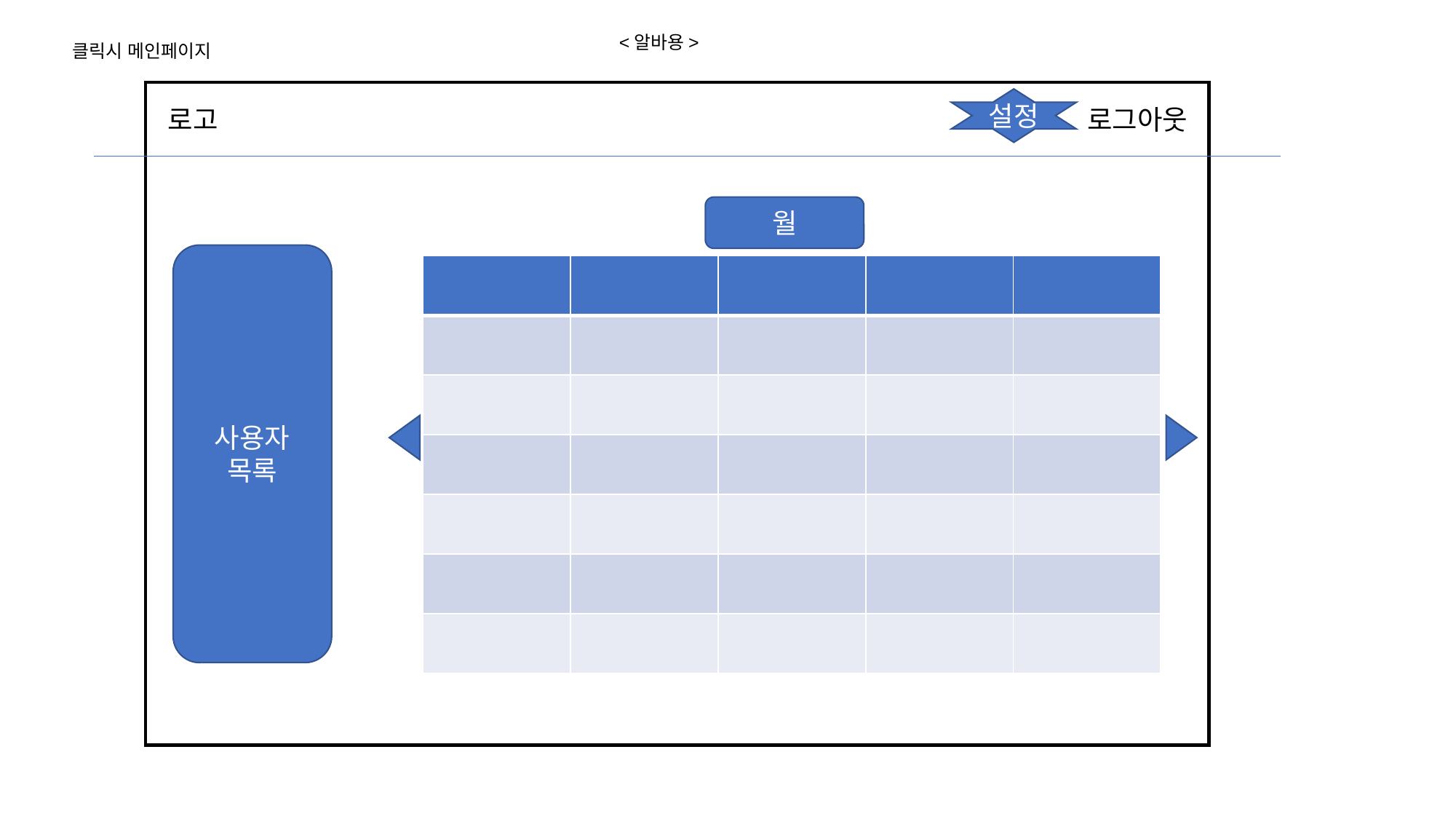

<알바용>
클릭시 메인페이지

설정
로고
로그아웃
월
사용자 목록
|  |  |  |  |  |
| --- | --- | --- | --- | --- |
|  |  |  |  |  |
|  |  |  |  |  |
|  |  |  |  |  |
|  |  |  |  |  |
|  |  |  |  |  |
|  |  |  |  |  |